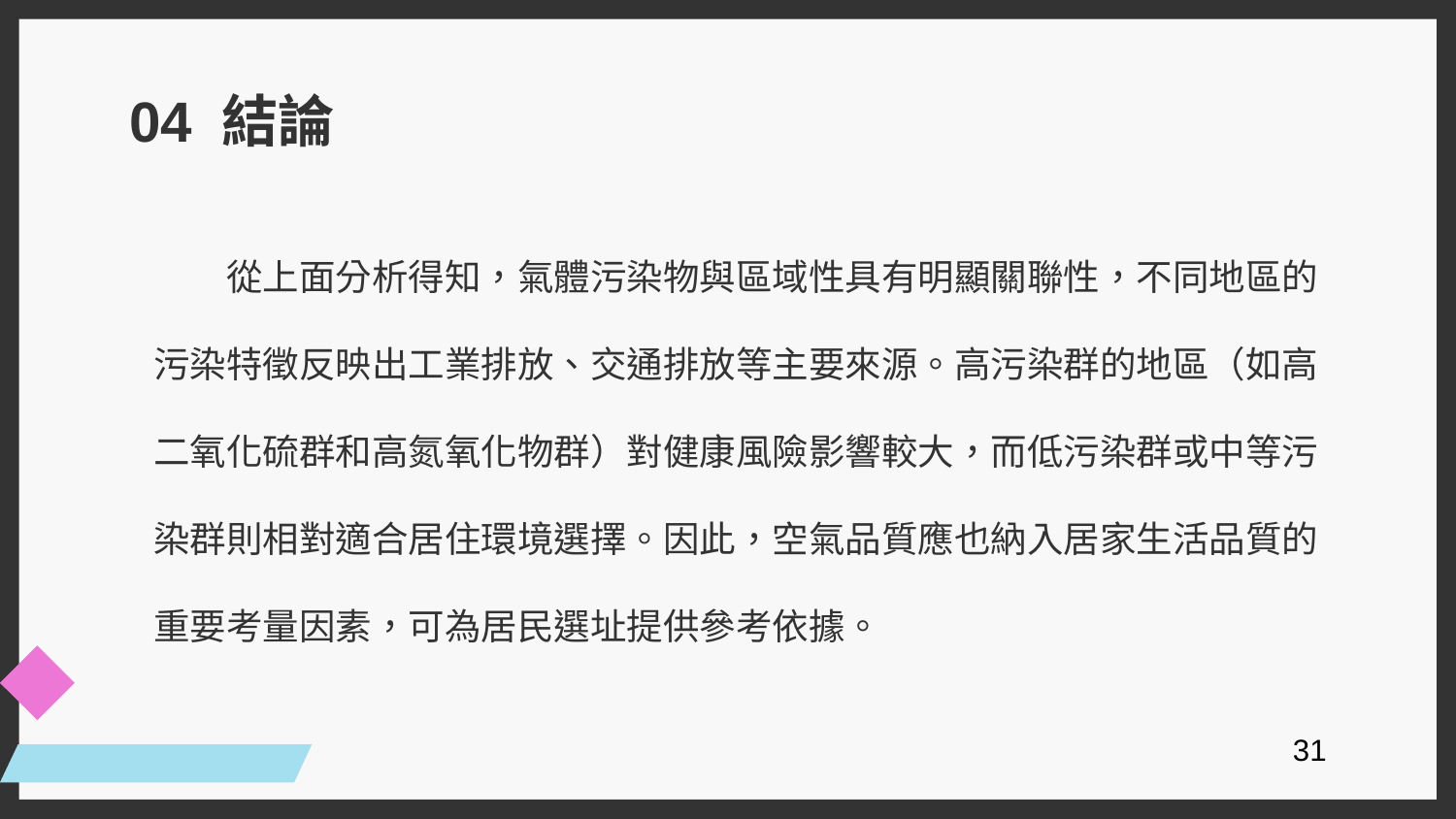

# 04 結論

從上面分析得知，氣體污染物與區域性具有明顯關聯性，不同地區的污染特徵反映出工業排放、交通排放等主要來源。高污染群的地區（如高二氧化硫群和高氮氧化物群）對健康風險影響較大，而低污染群或中等污染群則相對適合居住環境選擇。因此，空氣品質應也納入居家生活品質的重要考量因素，可為居民選址提供參考依據。